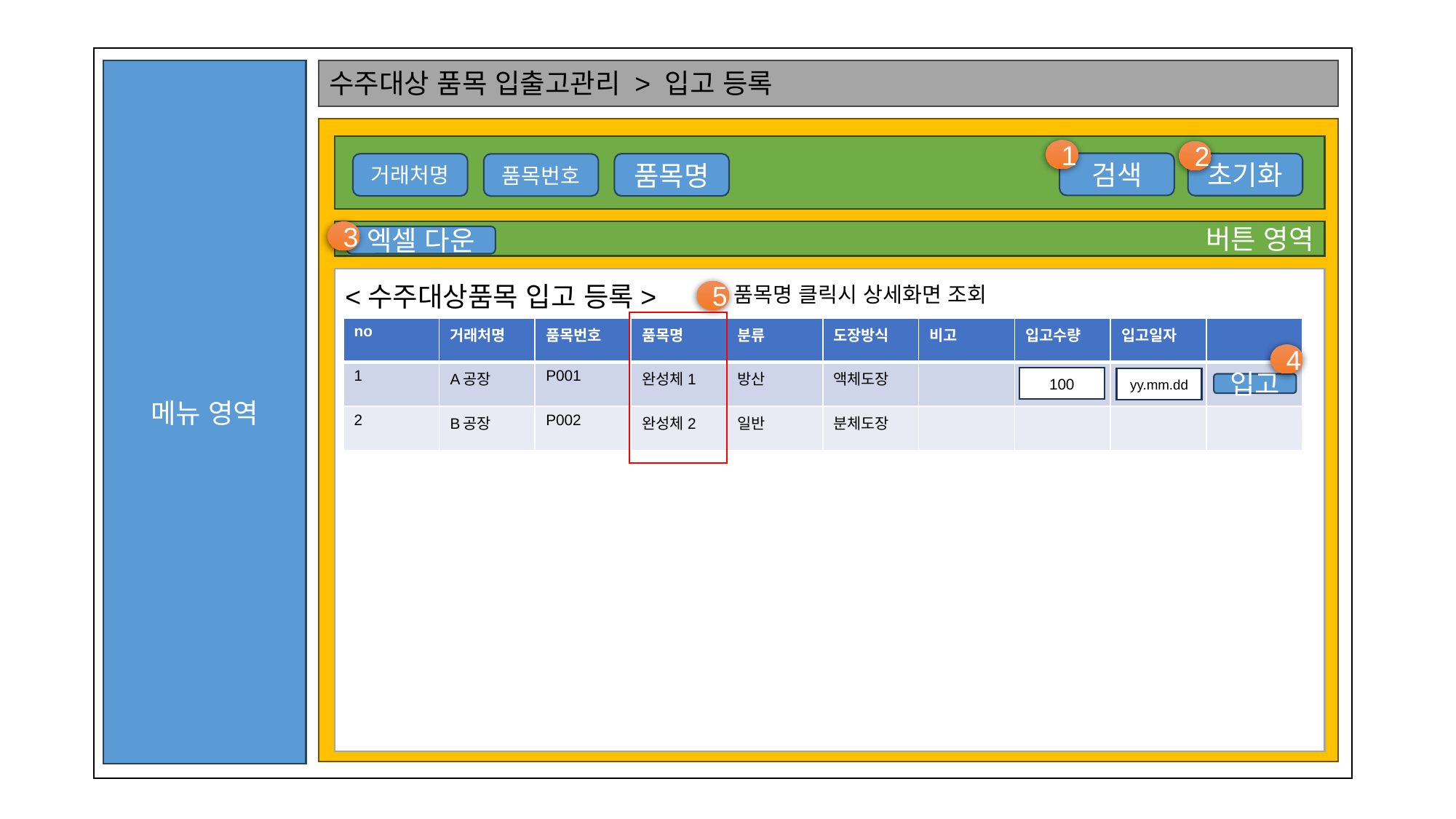

메뉴 영역

수주대상 품목 입출고관리 > 입고 등록
Content영역

1
2
검색
초기화
거래처명
품목명
품목번호
3
버튼 영역
엑셀 다운

<수주대상품목 입고 등록>
품목명 클릭시 상세화면 조회
5

| no | 거래처명 | 품목번호 | 품목명 | 분류 | 도장방식 | 비고 | 입고수량 | 입고일자 |  |
| --- | --- | --- | --- | --- | --- | --- | --- | --- | --- |
| 1 | A공장 | P001 | 완성체1 | 방산 | 액체도장 |  |  |  |  |
| 2 | B공장 | P002 | 완성체2 | 일반 | 분체도장 |  |  |  |  |
4
100
yy.mm.dd
입고